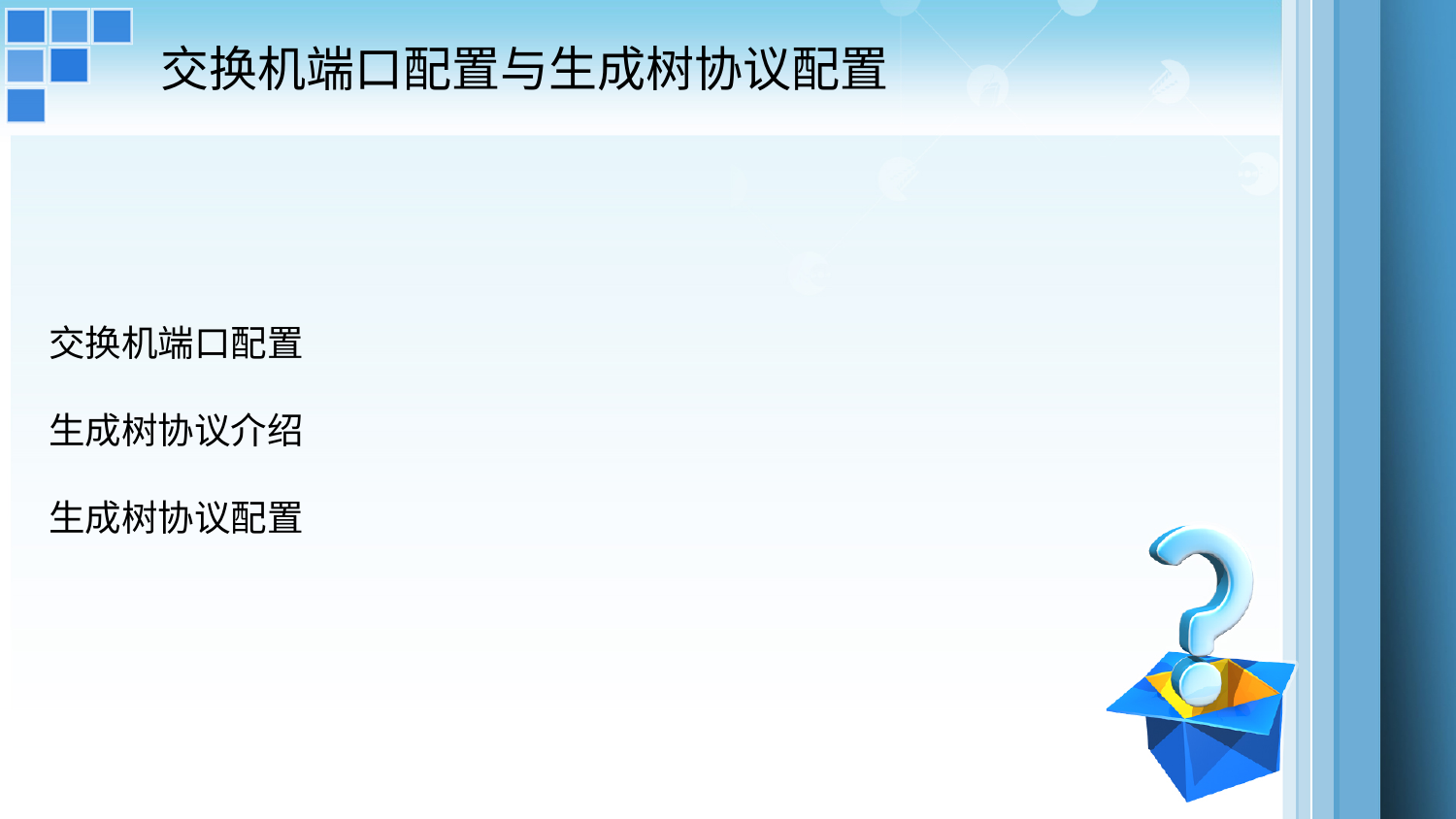

交换机端口配置与生成树协议配置
交换机端口配置

生成树协议介绍

生成树协议配置